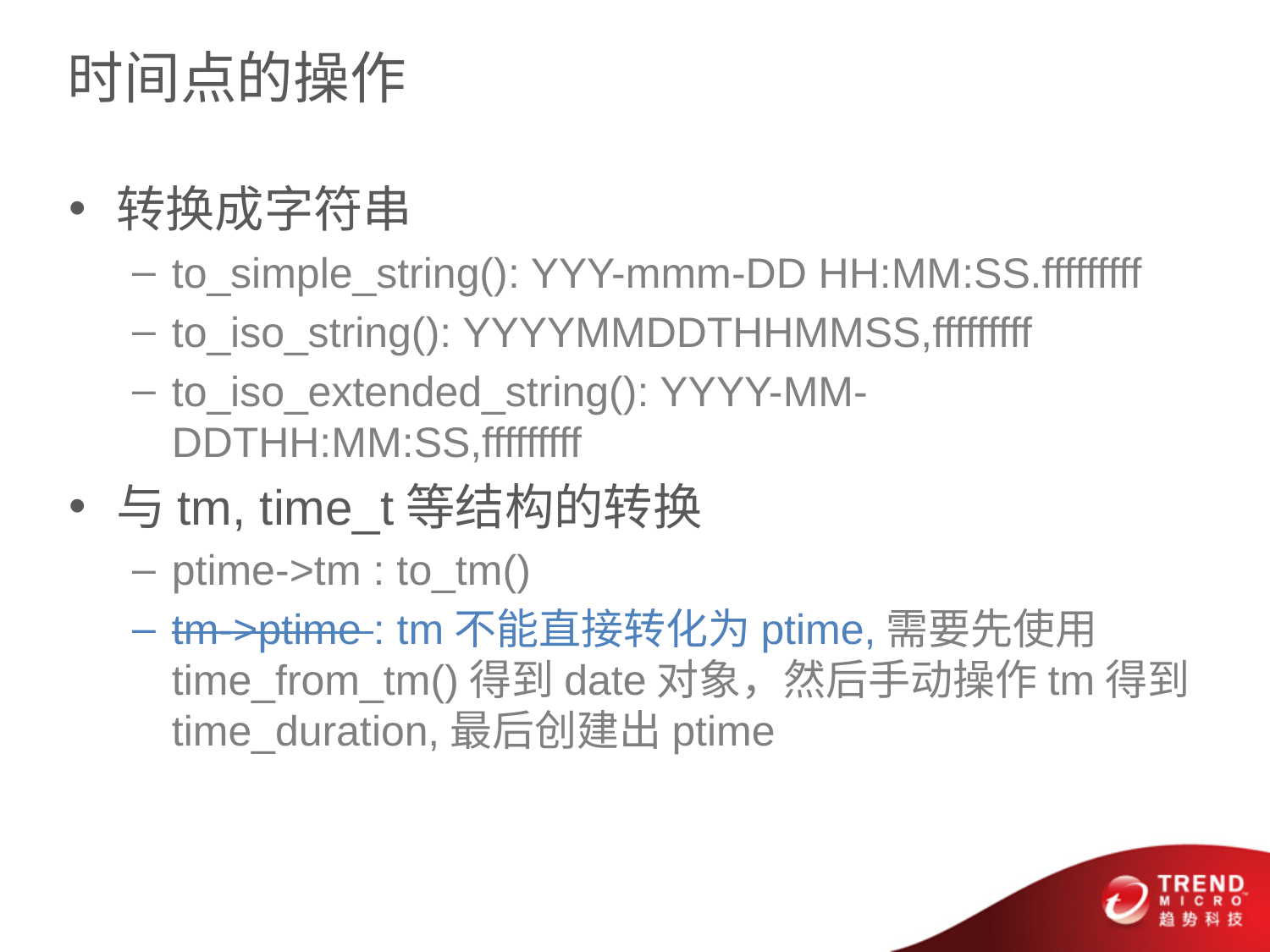

# 时间点的操作
转换成字符串
to_simple_string(): YYY-mmm-DD HH:MM:SS.fffffffff
to_iso_string(): YYYYMMDDTHHMMSS,fffffffff
to_iso_extended_string(): YYYY-MM-DDTHH:MM:SS,fffffffff
与tm, time_t等结构的转换
ptime->tm : to_tm()
tm->ptime : tm不能直接转化为ptime,需要先使用time_from_tm()得到date对象，然后手动操作tm得到time_duration,最后创建出ptime